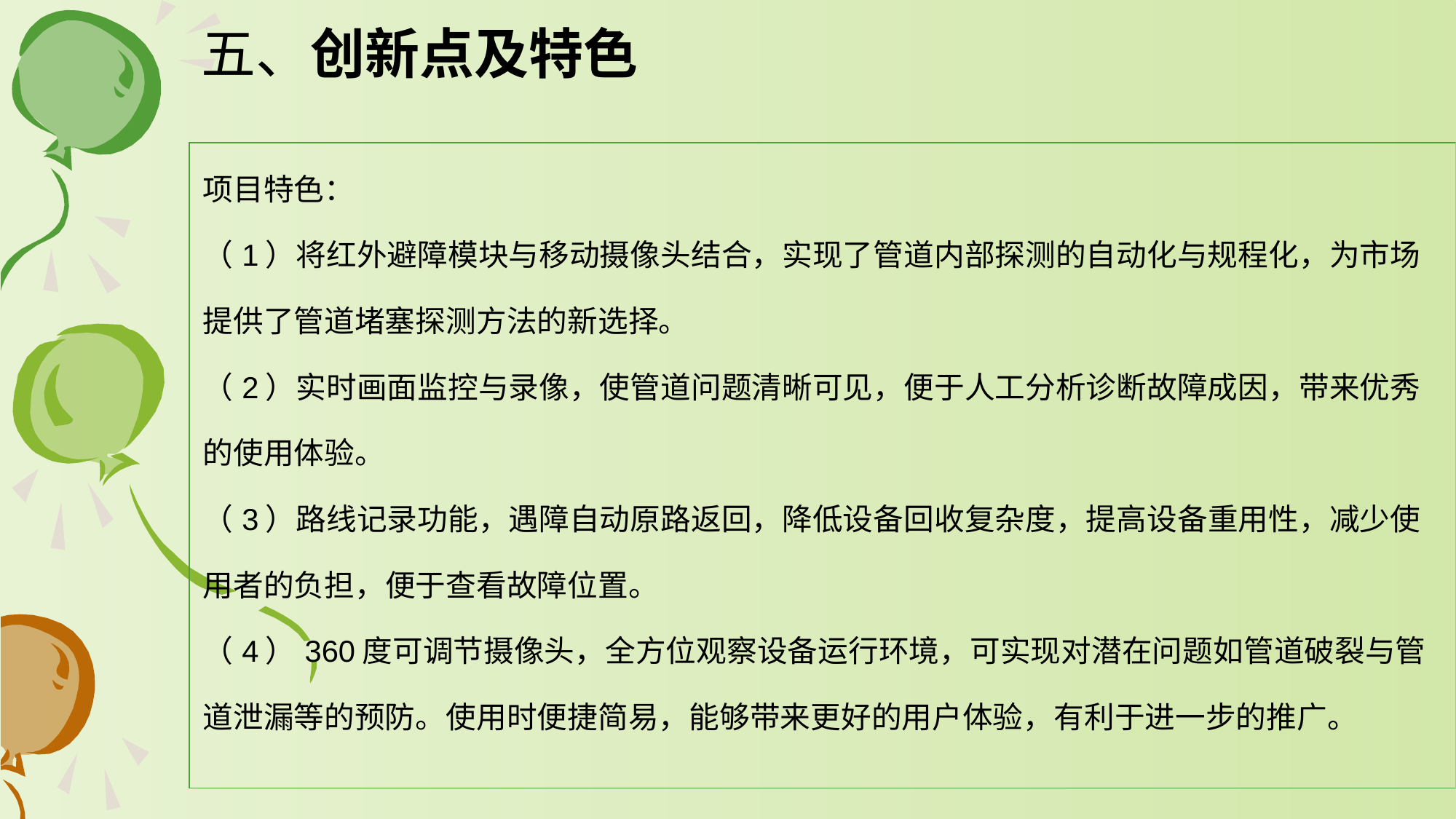

# 五、创新点及特色
| 项目特色： （1）将红外避障模块与移动摄像头结合，实现了管道内部探测的自动化与规程化，为市场提供了管道堵塞探测方法的新选择。 （2）实时画面监控与录像，使管道问题清晰可见，便于人工分析诊断故障成因，带来优秀的使用体验。 （3）路线记录功能，遇障自动原路返回，降低设备回收复杂度，提高设备重用性，减少使用者的负担，便于查看故障位置。 （4）360度可调节摄像头，全方位观察设备运行环境，可实现对潜在问题如管道破裂与管道泄漏等的预防。使用时便捷简易，能够带来更好的用户体验，有利于进一步的推广。 |
| --- |